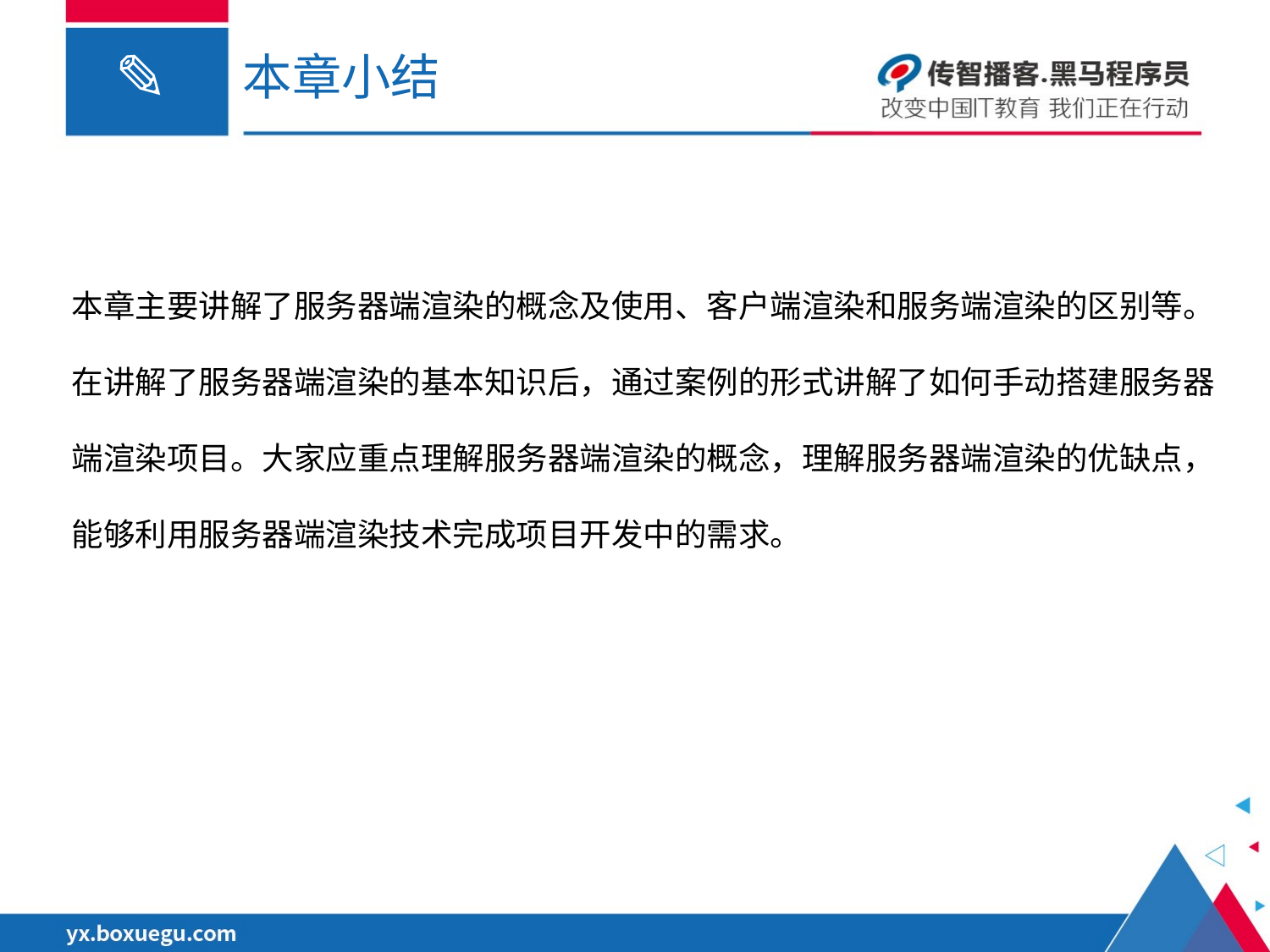

# 本章小结
本章主要讲解了服务器端渲染的概念及使用、客户端渲染和服务端渲染的区别等。在讲解了服务器端渲染的基本知识后，通过案例的形式讲解了如何手动搭建服务器端渲染项目。大家应重点理解服务器端渲染的概念，理解服务器端渲染的优缺点，能够利用服务器端渲染技术完成项目开发中的需求。